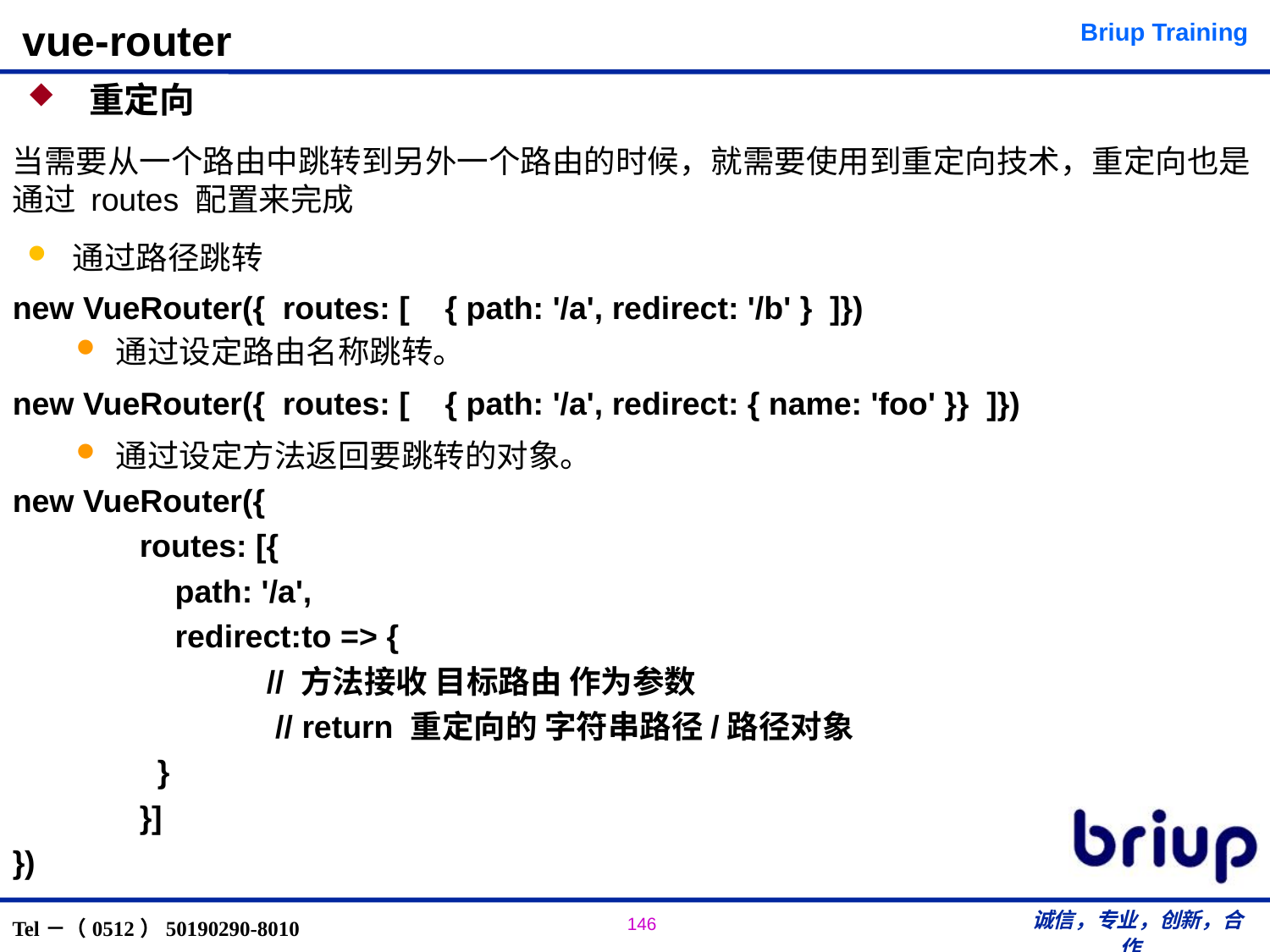

# vue-router
 重定向
当需要从一个路由中跳转到另外一个路由的时候，就需要使用到重定向技术，重定向也是通过 routes 配置来完成
通过路径跳转
new VueRouter({  routes: [    { path: '/a', redirect: '/b' }  ]})
通过设定路由名称跳转。
new VueRouter({  routes: [    { path: '/a', redirect: { name: 'foo' }}  ]})
通过设定方法返回要跳转的对象。
new VueRouter({
	routes: [{
	    path: '/a',
  	    redirect:to => {
		// 方法接收 目标路由 作为参数
		 // return 重定向的 字符串路径/路径对象
	  }
	}]
})